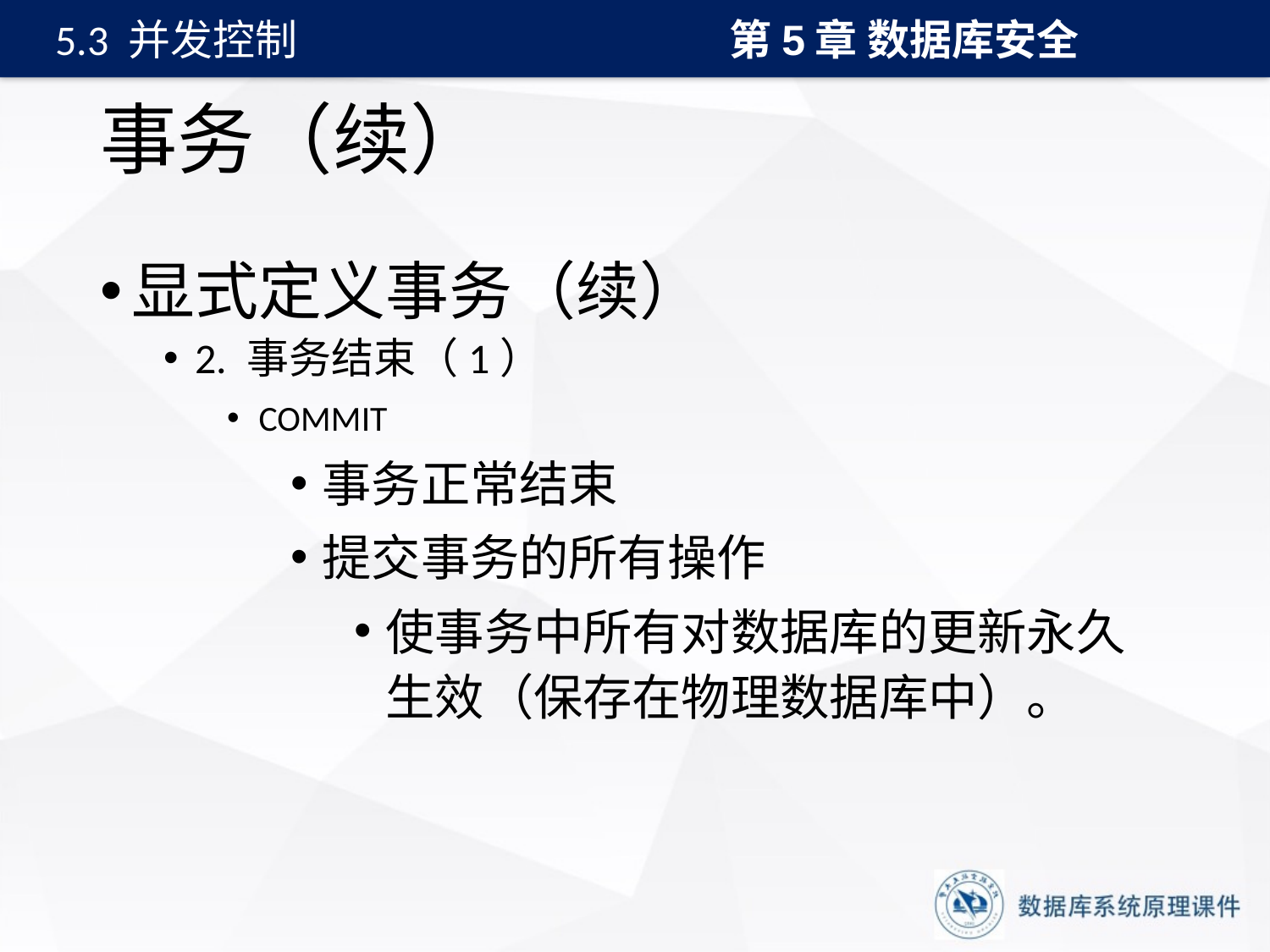

第5章 数据库安全
5.3 并发控制
# 事务（续）
显式定义事务（续）
2. 事务结束（1）
COMMIT
事务正常结束
提交事务的所有操作
使事务中所有对数据库的更新永久生效（保存在物理数据库中）。